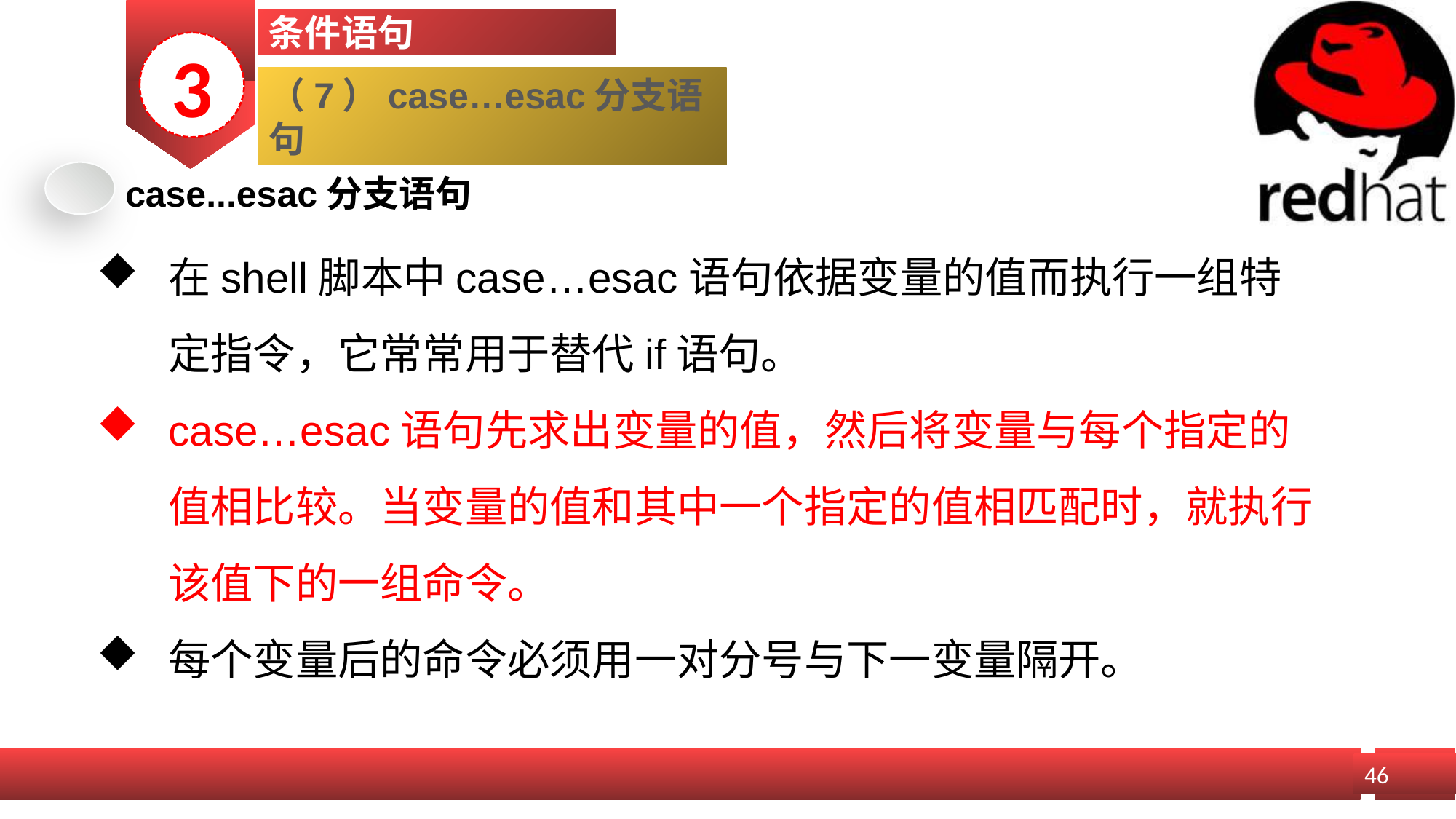

条件语句
3
（7）case…esac分支语句

case...esac分支语句
在shell脚本中case…esac语句依据变量的值而执行一组特定指令，它常常用于替代if语句。
case…esac语句先求出变量的值，然后将变量与每个指定的值相比较。当变量的值和其中一个指定的值相匹配时，就执行该值下的一组命令。
每个变量后的命令必须用一对分号与下一变量隔开。